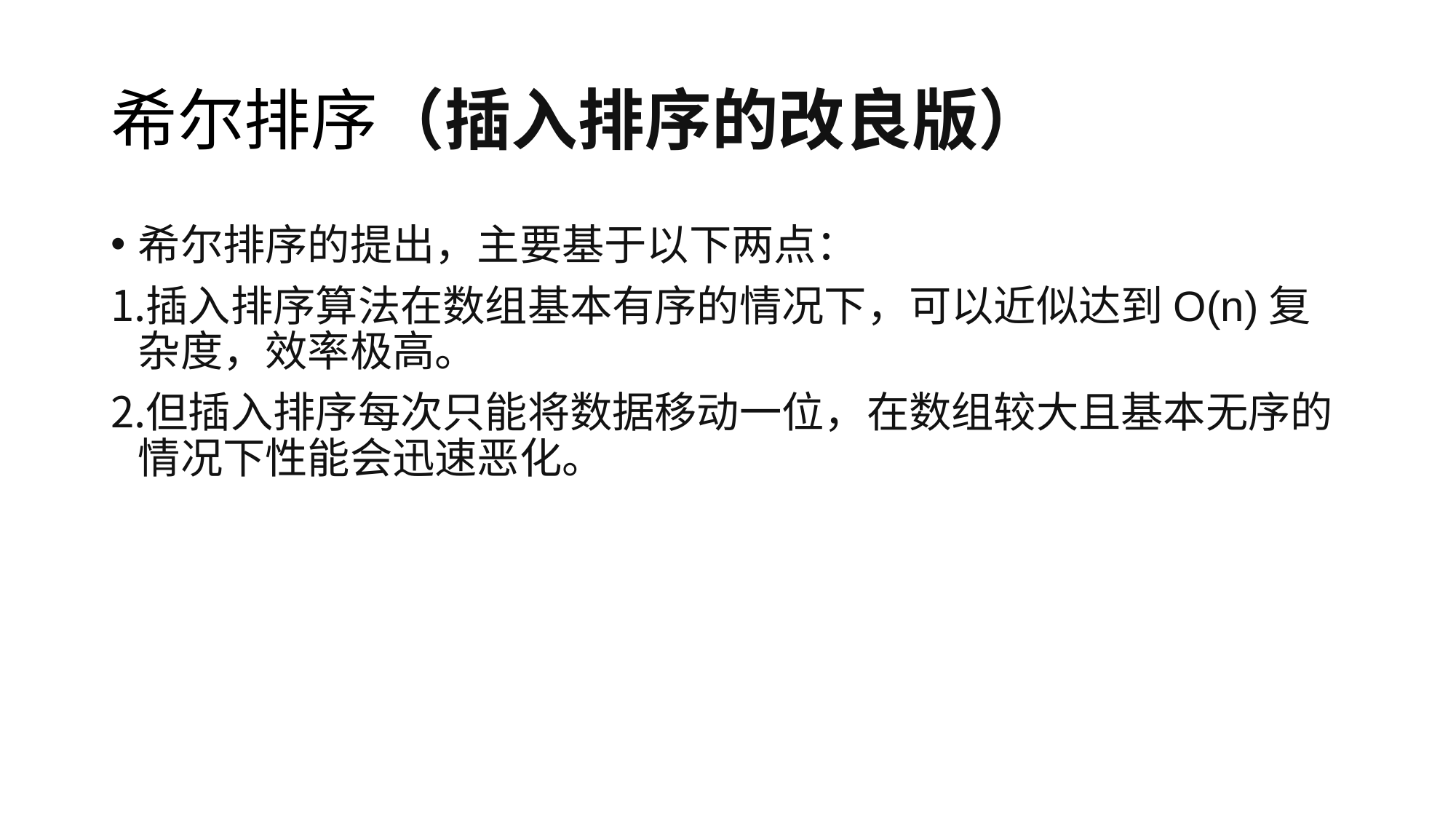

# 希尔排序（插入排序的改良版）
希尔排序的提出，主要基于以下两点：
插入排序算法在数组基本有序的情况下，可以近似达到O(n)复杂度，效率极高。
但插入排序每次只能将数据移动一位，在数组较大且基本无序的情况下性能会迅速恶化。